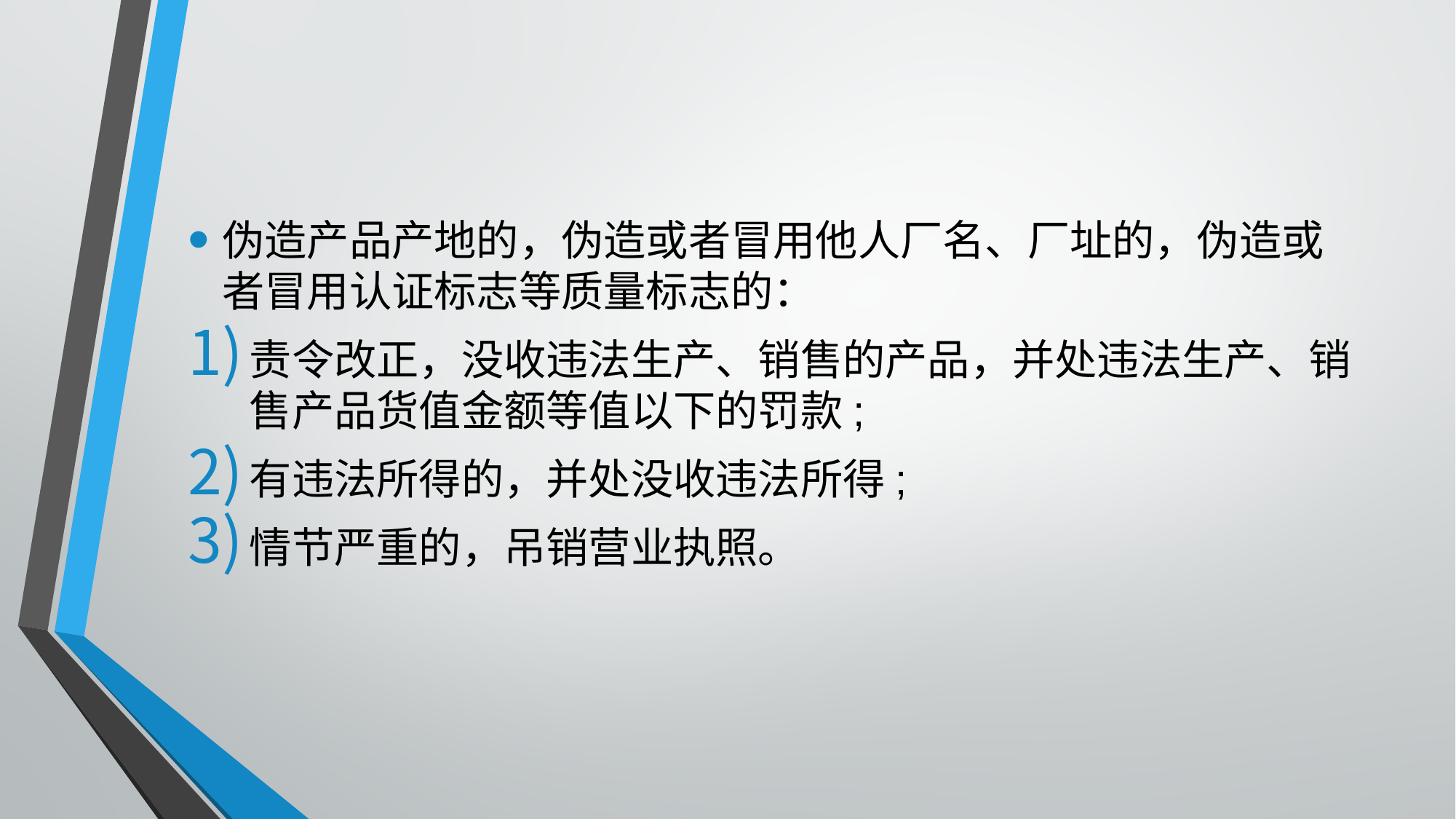

伪造产品产地的，伪造或者冒用他人厂名、厂址的，伪造或者冒用认证标志等质量标志的：
责令改正，没收违法生产、销售的产品，并处违法生产、销售产品货值金额等值以下的罚款;
有违法所得的，并处没收违法所得;
情节严重的，吊销营业执照。